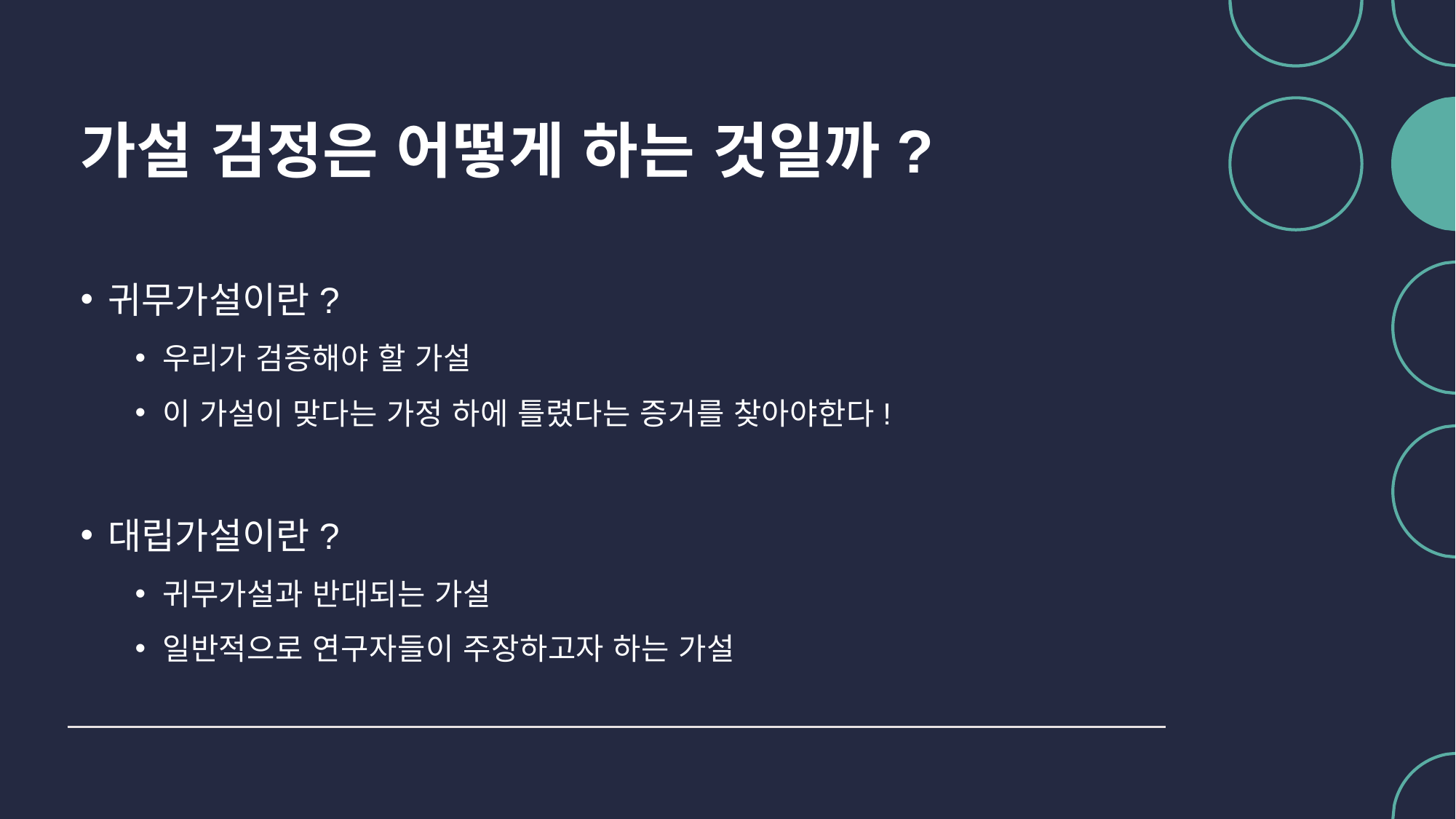

# 가설 검정은 어떻게 하는 것일까?

귀무가설이란?
우리가 검증해야 할 가설
이 가설이 맞다는 가정 하에 틀렸다는 증거를 찾아야한다!

대립가설이란?
귀무가설과 반대되는 가설
일반적으로 연구자들이 주장하고자 하는 가설